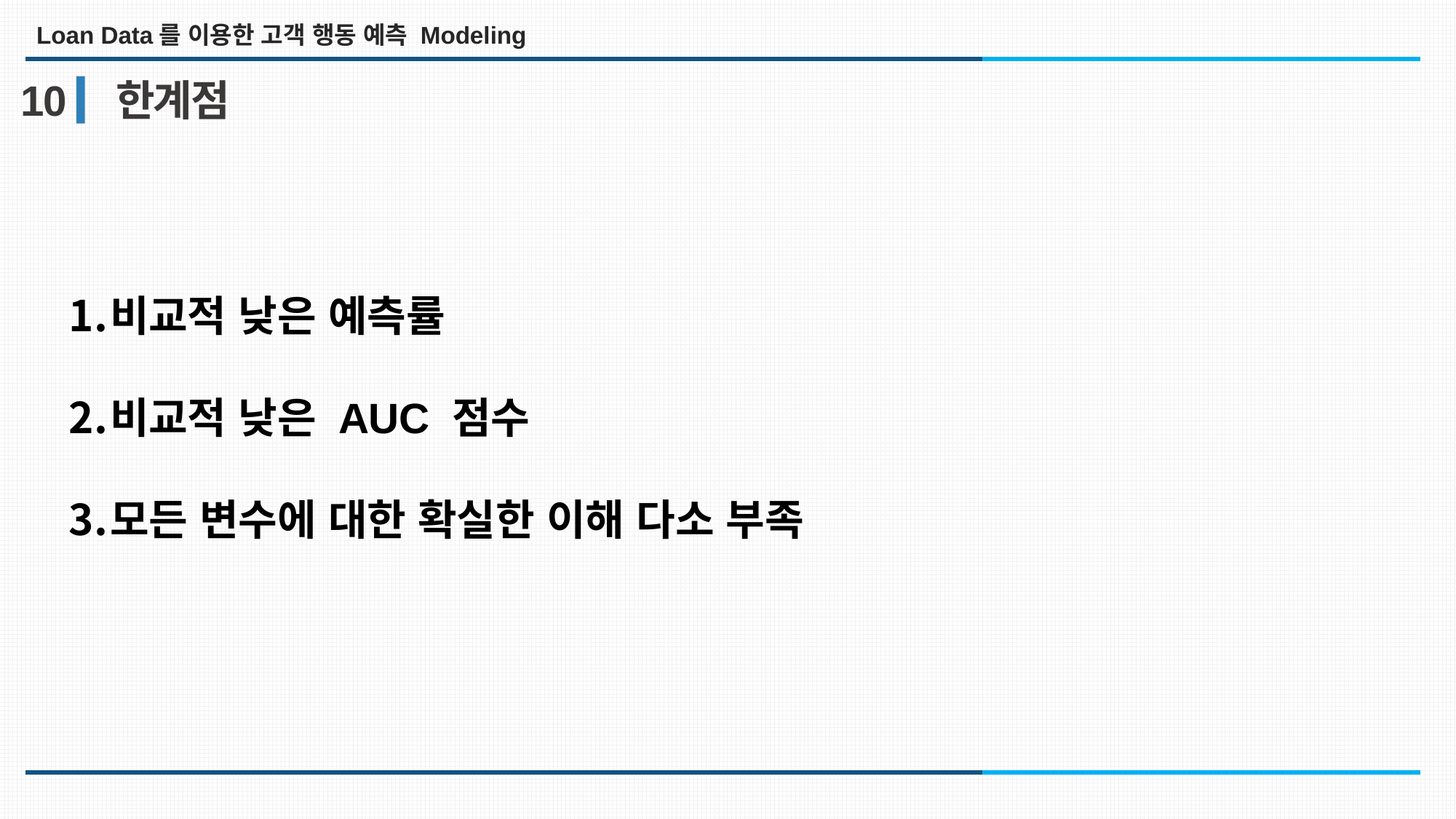

Loan Data를 이용한 고객 행동 예측 Modeling
10
 한계점

비교적 낮은 예측률
비교적 낮은 AUC 점수
모든 변수에 대한 확실한 이해 다소 부족